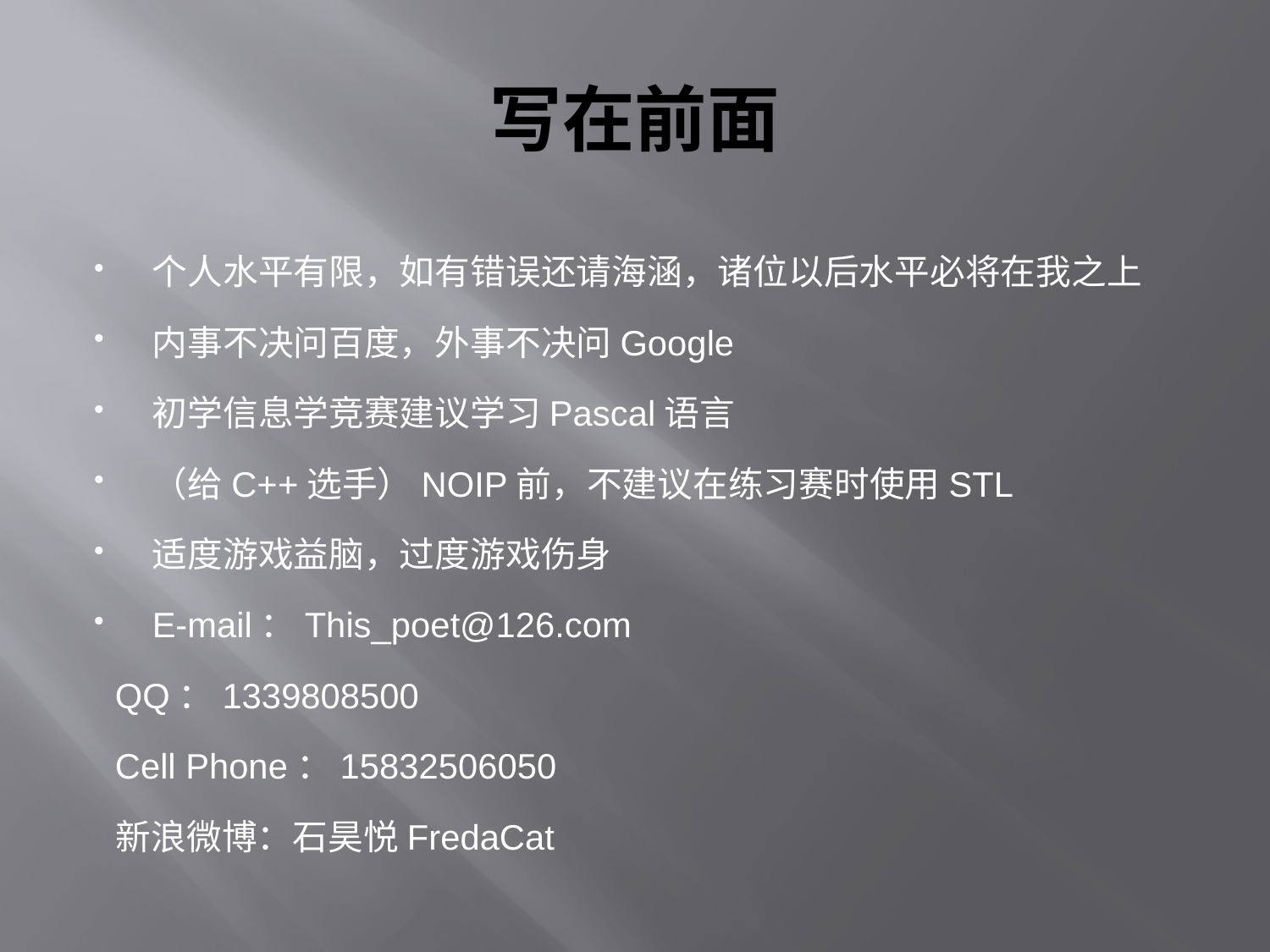

# 写在前面
个人水平有限，如有错误还请海涵，诸位以后水平必将在我之上
内事不决问百度，外事不决问Google
初学信息学竞赛建议学习Pascal语言
（给C++选手）NOIP前，不建议在练习赛时使用STL
适度游戏益脑，过度游戏伤身
E-mail：This_poet@126.com
    QQ：1339808500
    Cell Phone：15832506050
    新浪微博：石昊悦FredaCat